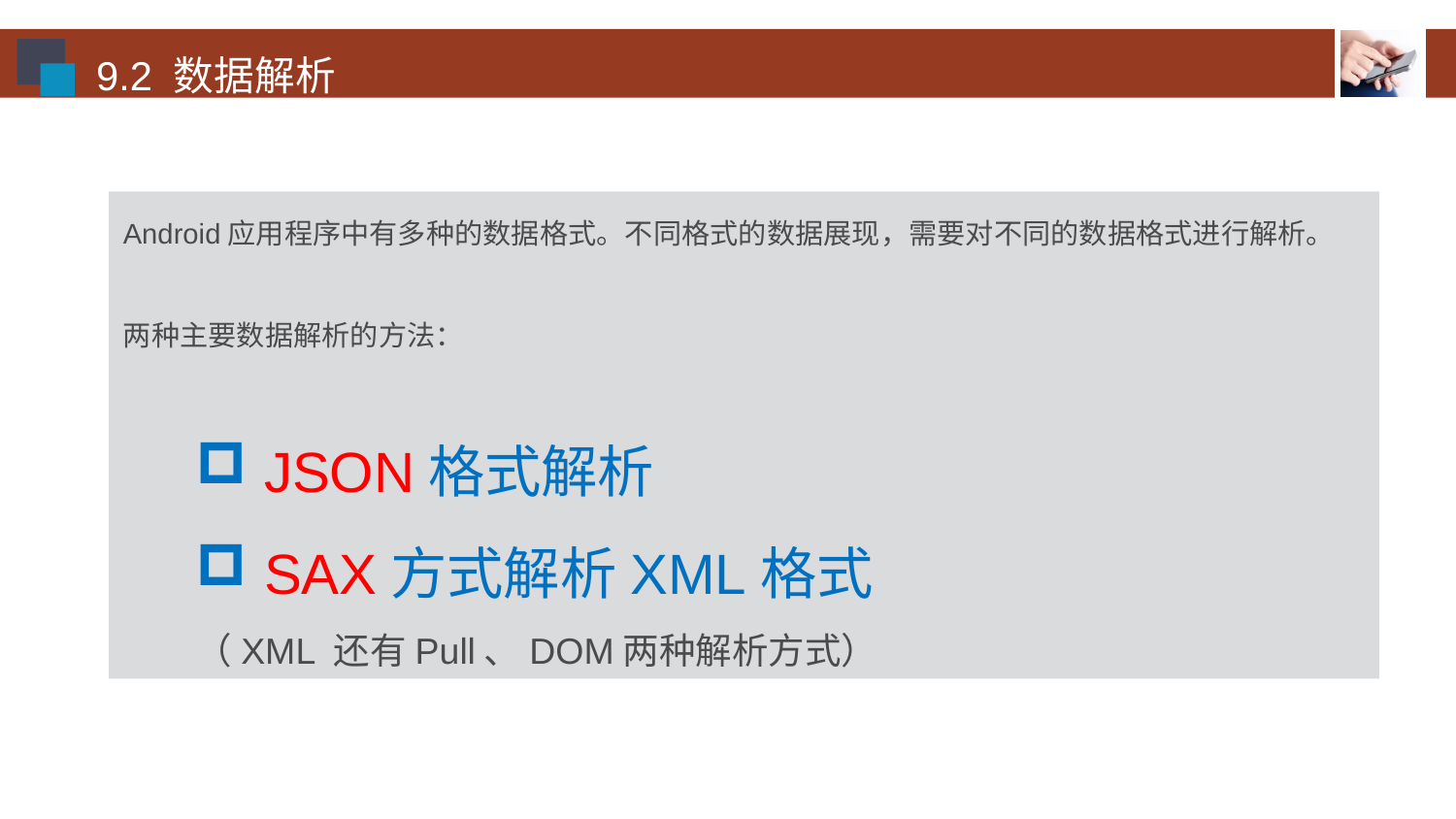

9.2 数据解析
Android应用程序中有多种的数据格式。不同格式的数据展现，需要对不同的数据格式进行解析。

两种主要数据解析的方法：

 JSON格式解析
 SAX方式解析XML格式
（XML 还有Pull、DOM两种解析方式）